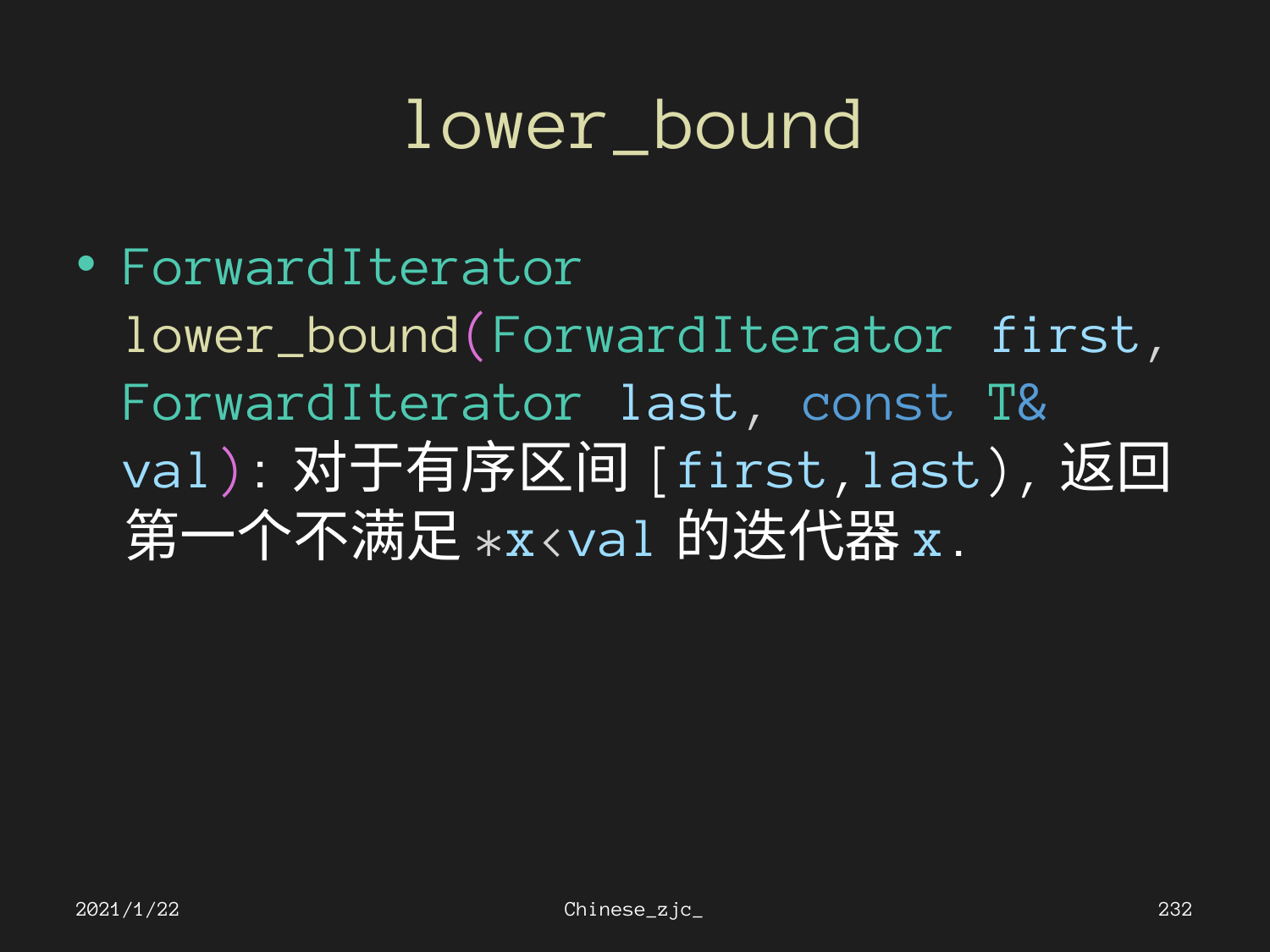

# lower_bound
ForwardIterator lower_bound(ForwardIterator first, ForwardIterator last, const T& val):对于有序区间[first,last),返回第一个不满足*x<val的迭代器x.
2021/1/22
Chinese_zjc_
232